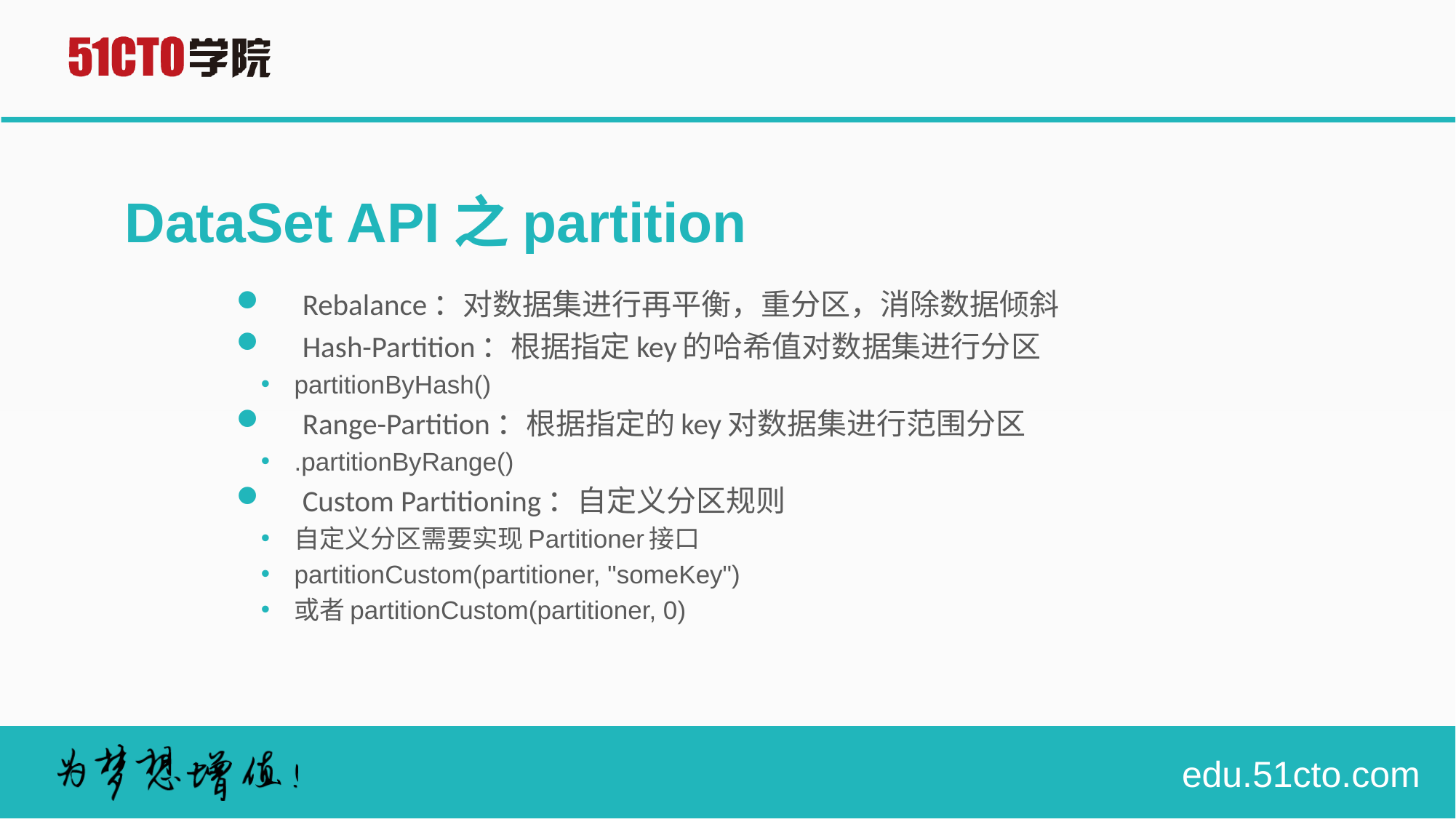

# DataSet API之partition
Rebalance：对数据集进行再平衡，重分区，消除数据倾斜
Hash-Partition：根据指定key的哈希值对数据集进行分区
partitionByHash()
Range-Partition：根据指定的key对数据集进行范围分区
.partitionByRange()
Custom Partitioning：自定义分区规则
自定义分区需要实现Partitioner接口
partitionCustom(partitioner, "someKey")
或者partitionCustom(partitioner, 0)